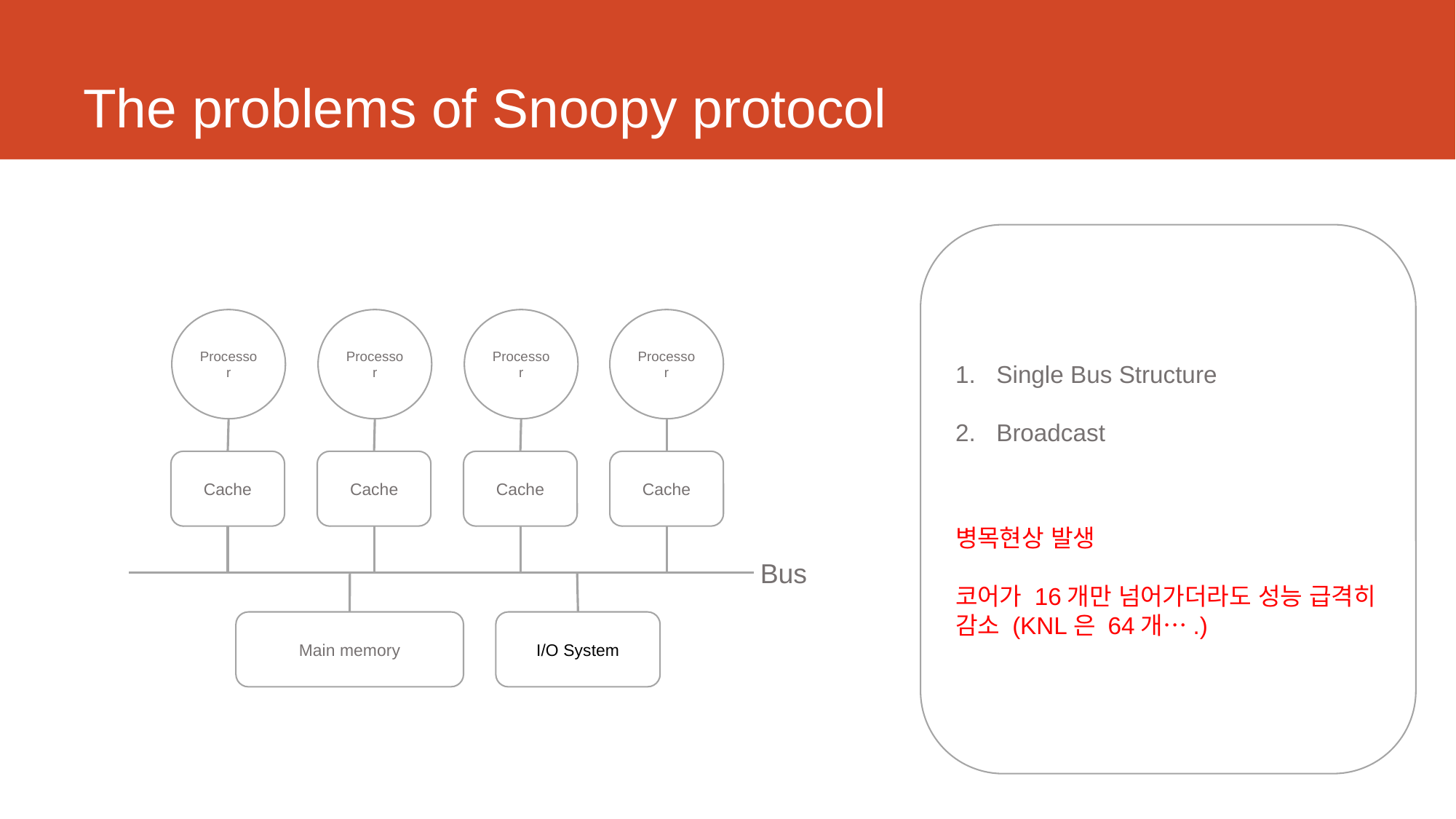

# The problems of Snoopy protocol
Single Bus Structure

Broadcast

병목현상 발생

코어가 16개만 넘어가더라도 성능 급격히 감소 (KNL은 64개….)
Processor
Processor
Processor
Processor
Cache
Cache
Cache
Cache
I/O System
Main memory
Bus